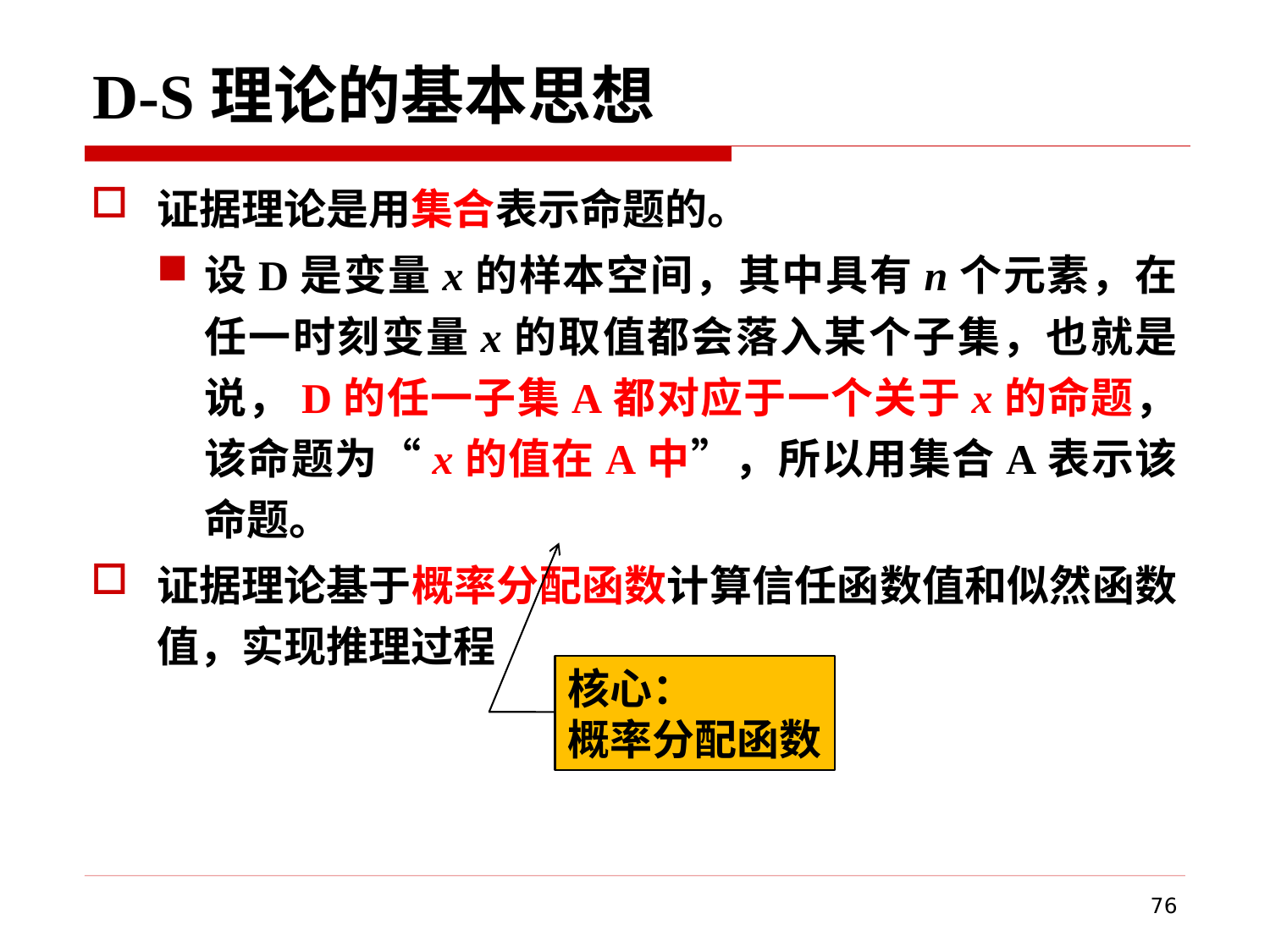

# D-S理论的基本思想
证据理论是用集合表示命题的。
设D是变量x的样本空间，其中具有n个元素，在任一时刻变量x的取值都会落入某个子集，也就是说，D的任一子集A都对应于一个关于x的命题，该命题为“x的值在A中”，所以用集合A表示该命题。
证据理论基于概率分配函数计算信任函数值和似然函数值，实现推理过程
核心：
概率分配函数
76